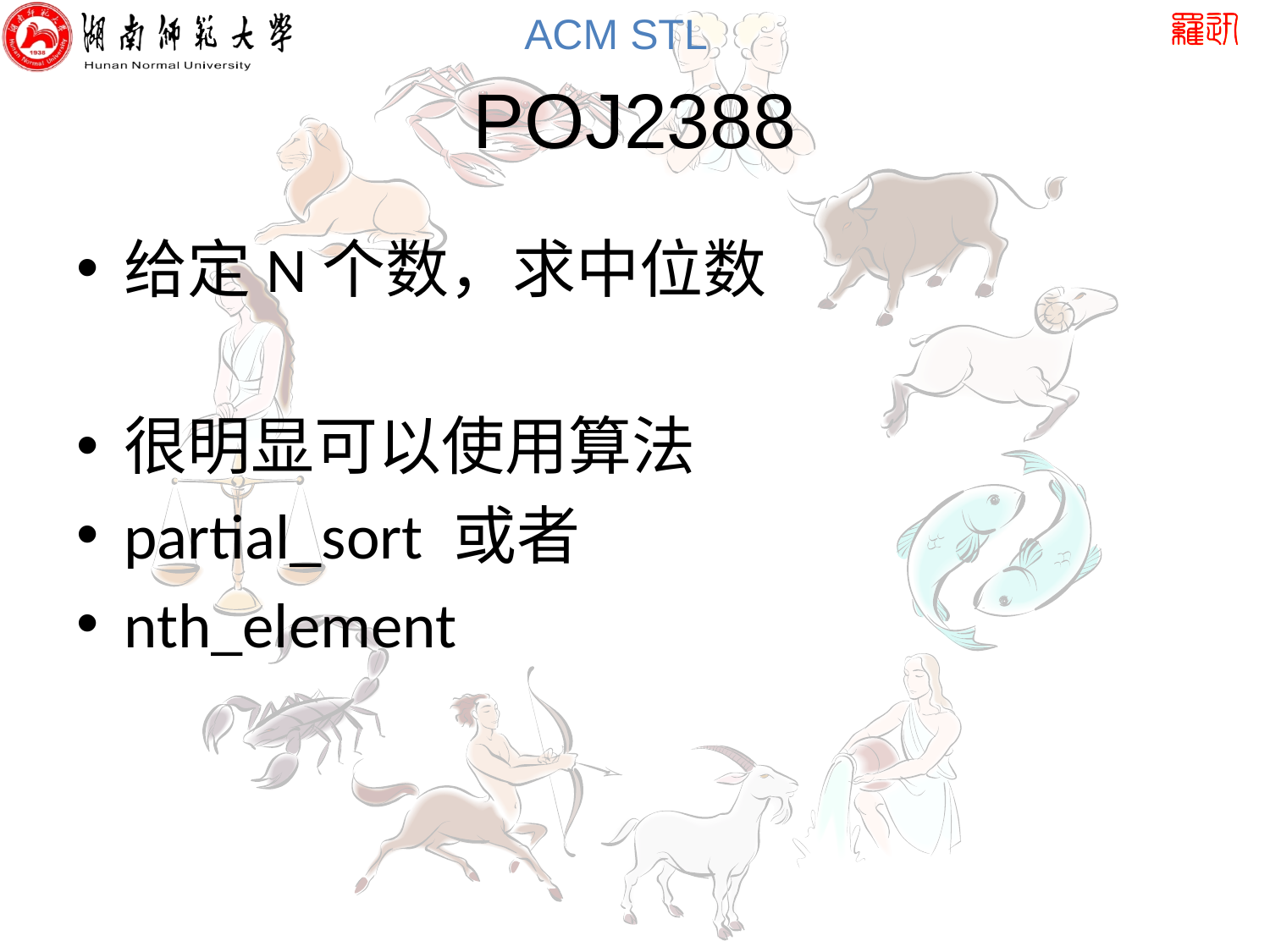

# POJ2388
给定N个数，求中位数

很明显可以使用算法
partial_sort 或者
nth_element